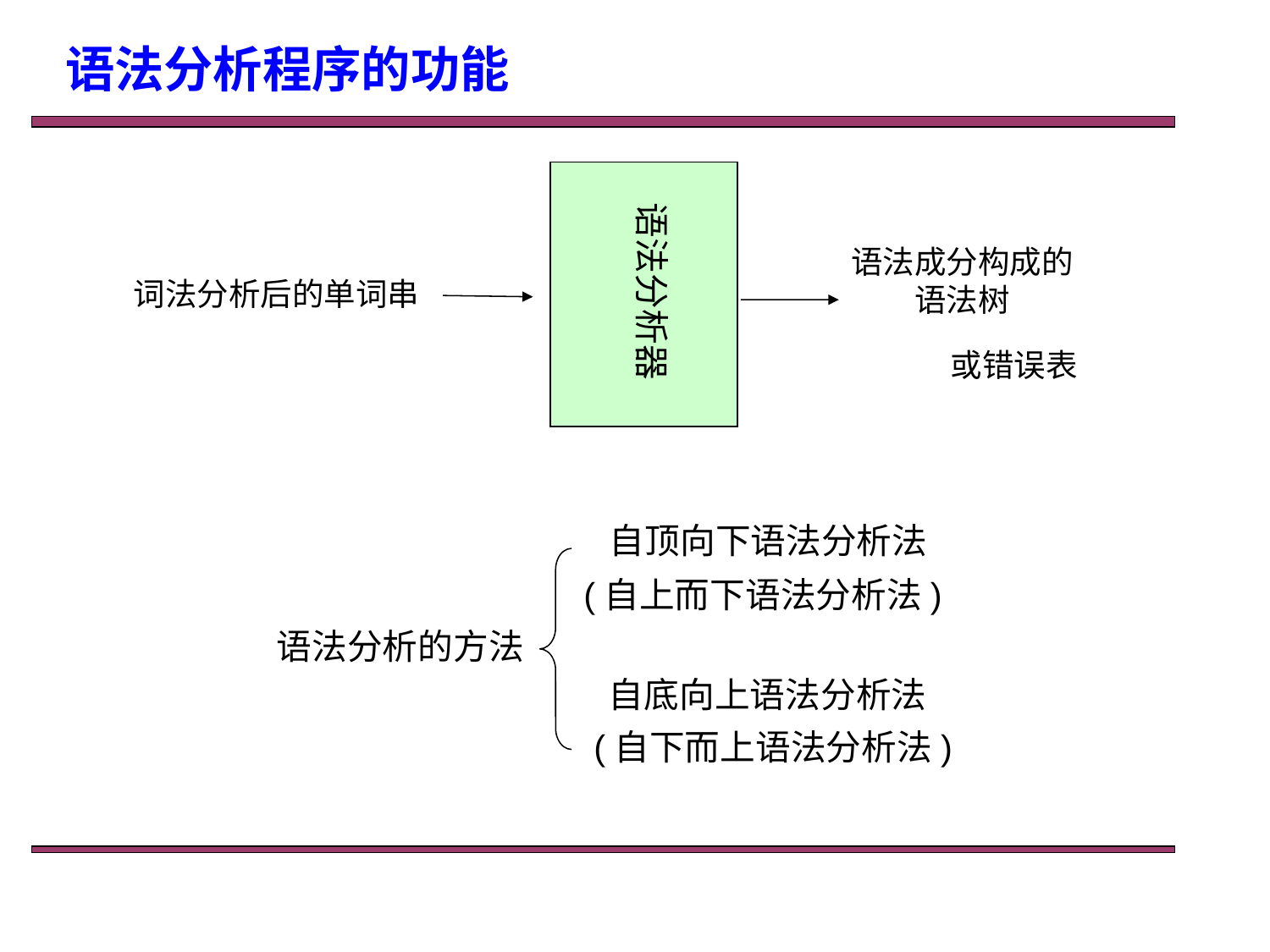

# 语法分析程序的功能

语法分析器
语法成分构成的语法树

词法分析后的单词串

或错误表
自顶向下语法分析法

(自上而下语法分析法)
语法分析的方法
自底向上语法分析法
(自下而上语法分析法)